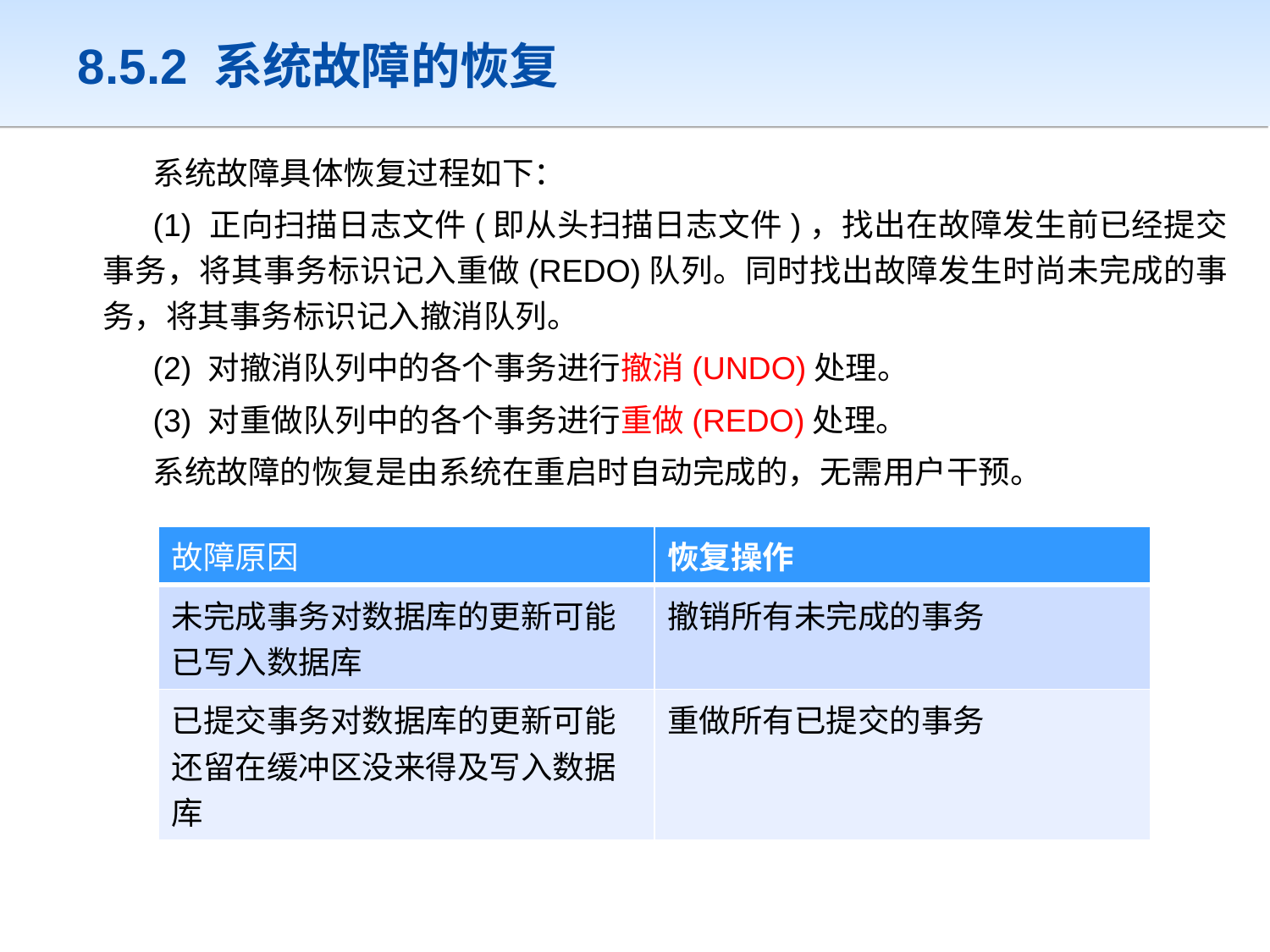

# 8.5.2 系统故障的恢复
系统故障具体恢复过程如下：
(1) 正向扫描日志文件(即从头扫描日志文件)，找出在故障发生前已经提交事务，将其事务标识记入重做(REDO)队列。同时找出故障发生时尚未完成的事务，将其事务标识记入撤消队列。
(2) 对撤消队列中的各个事务进行撤消(UNDO)处理。
(3) 对重做队列中的各个事务进行重做(REDO)处理。
系统故障的恢复是由系统在重启时自动完成的，无需用户干预。
| 故障原因 | 恢复操作 |
| --- | --- |
| 未完成事务对数据库的更新可能已写入数据库 | 撤销所有未完成的事务 |
| 已提交事务对数据库的更新可能还留在缓冲区没来得及写入数据库 | 重做所有已提交的事务 |